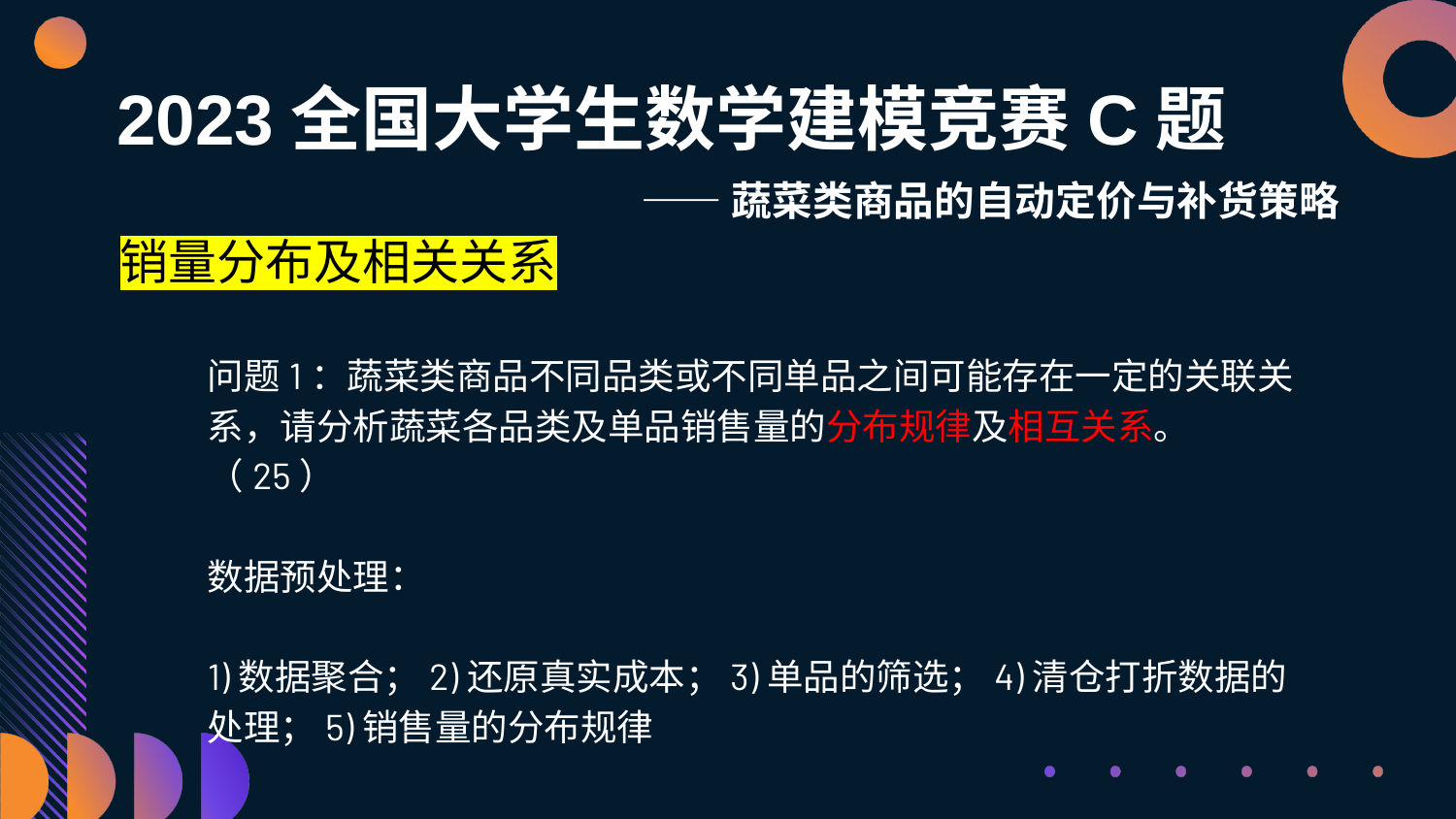

# 2023全国大学生数学建模竞赛C题
——蔬菜类商品的自动定价与补货策略
销量分布及相关关系
问题1：蔬菜类商品不同品类或不同单品之间可能存在一定的关联关系，请分析蔬菜各品类及单品销售量的分布规律及相互关系。（25）

数据预处理：

1)数据聚合；2)还原真实成本；3)单品的筛选；4)清仓打折数据的处理；5)销售量的分布规律